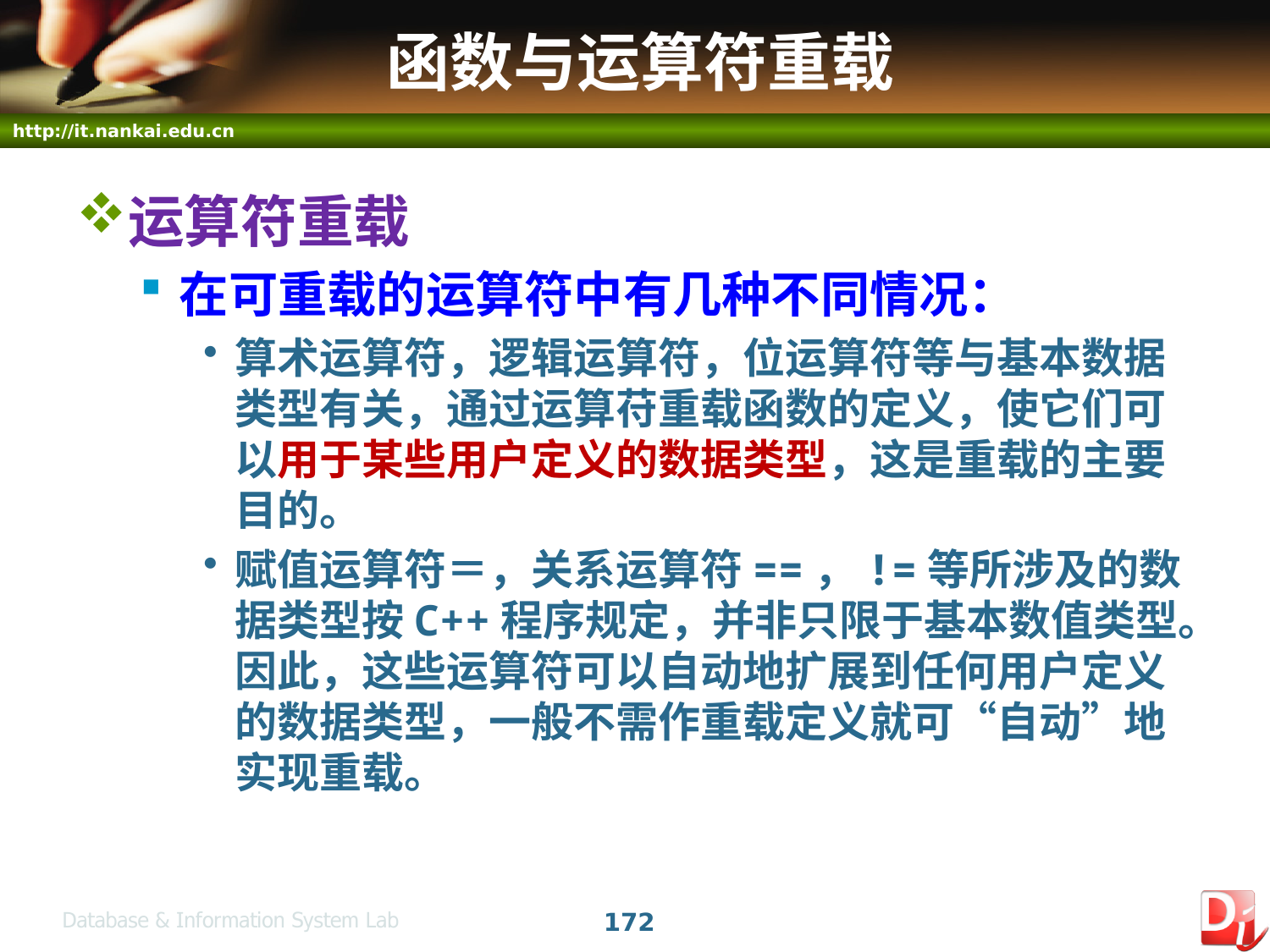

# 函数与运算符重载
运算符重载
在可重载的运算符中有几种不同情况：
算术运算符，逻辑运算符，位运算符等与基本数据类型有关，通过运算苻重载函数的定义，使它们可以用于某些用户定义的数据类型，这是重载的主要目的。
赋值运算符＝，关系运算符==，!=等所涉及的数据类型按C++程序规定，并非只限于基本数值类型。因此，这些运算符可以自动地扩展到任何用户定义的数据类型，一般不需作重载定义就可“自动”地实现重载。
172
Database & Information System Lab